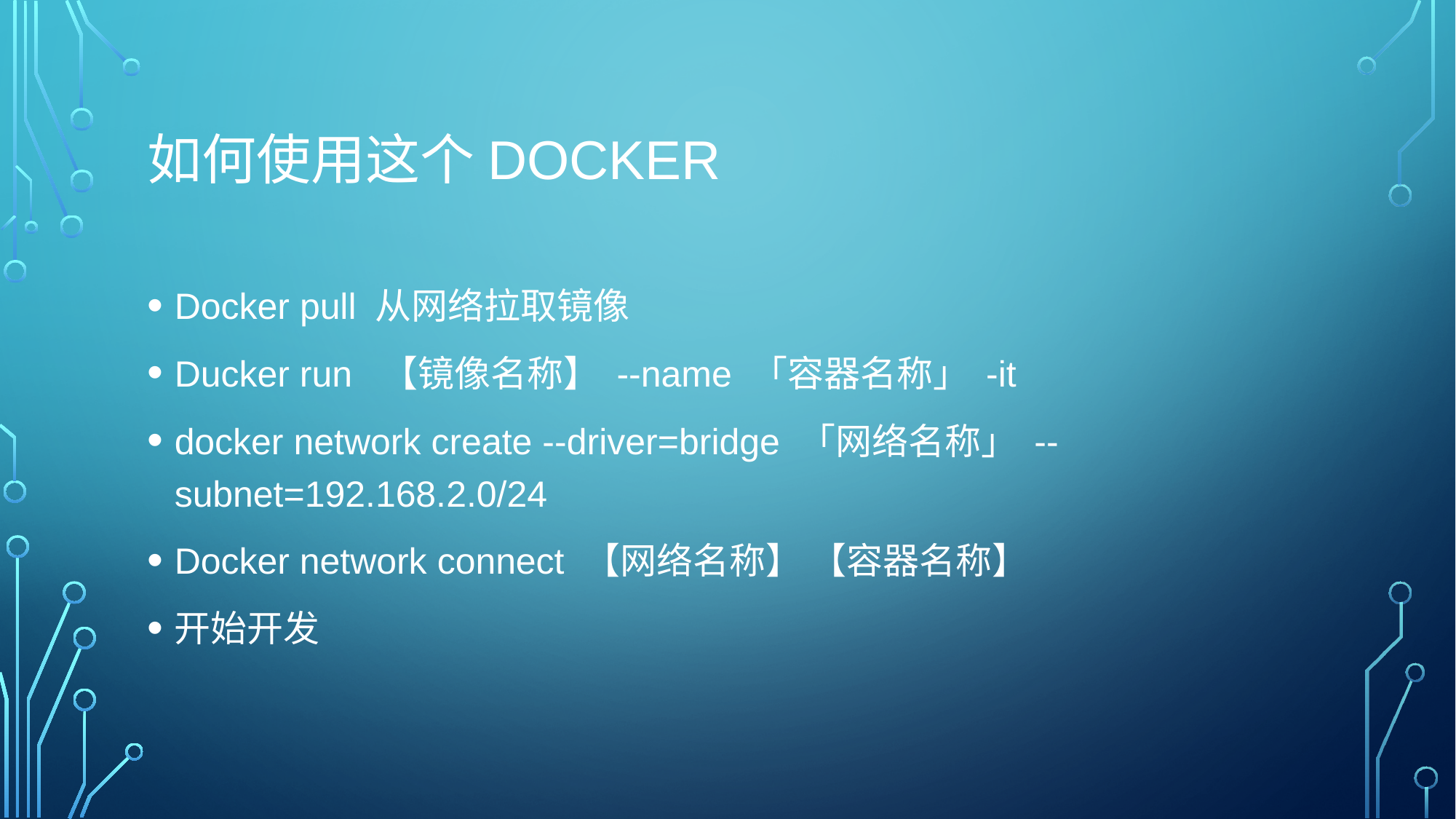

# 如何使用这个docker
Docker pull 从网络拉取镜像
Ducker run  【镜像名称】 --name 「容器名称」 -it
docker network create --driver=bridge 「网络名称」 --subnet=192.168.2.0/24
Docker network connect 【网络名称】 【容器名称】
开始开发